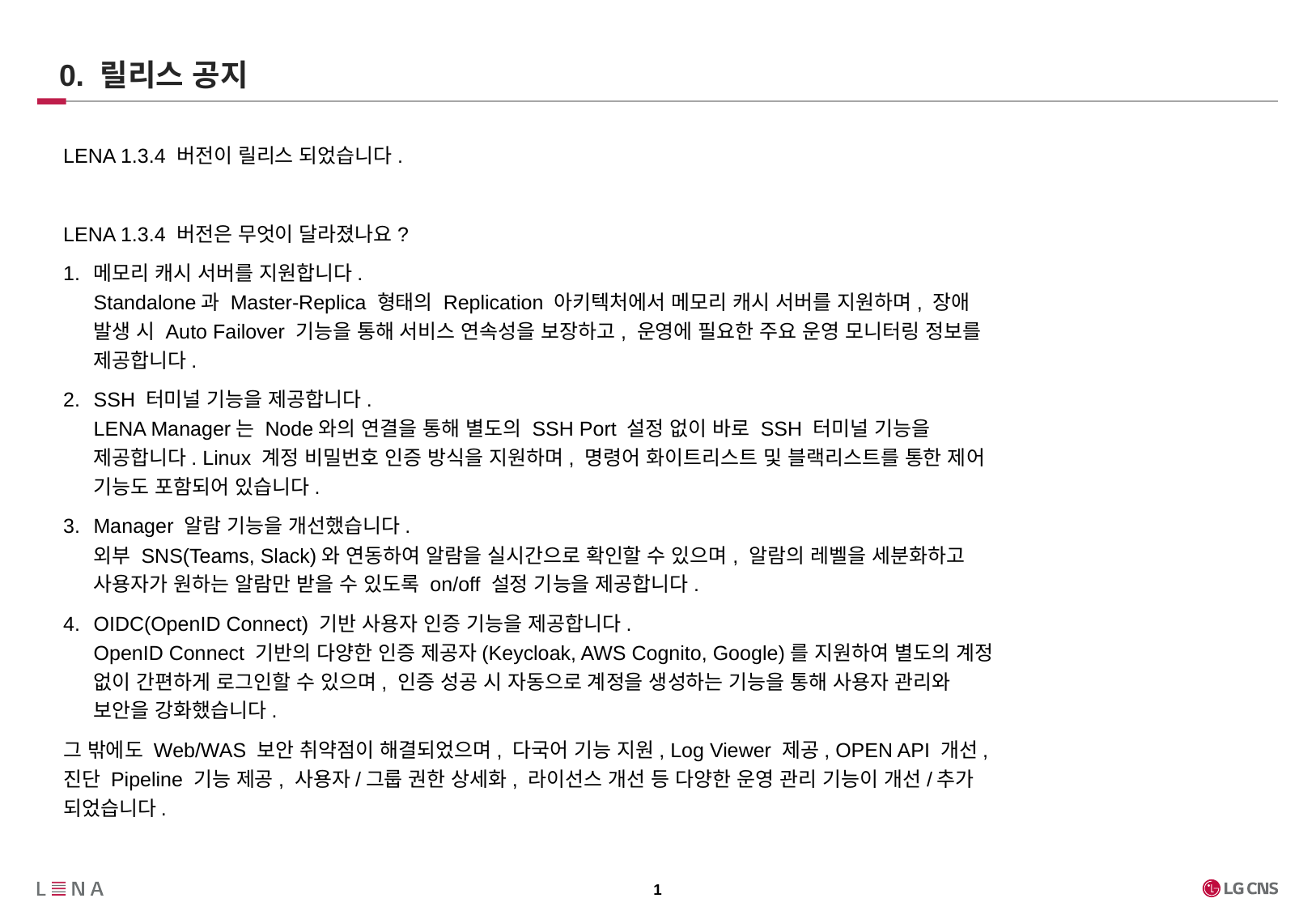

0. 릴리스 공지
LENA 1.3.4 버전이 릴리스 되었습니다.

LENA 1.3.4 버전은 무엇이 달라졌나요?
메모리 캐시 서버를 지원합니다.
Standalone과 Master-Replica 형태의 Replication 아키텍처에서 메모리 캐시 서버를 지원하며, 장애 발생 시 Auto Failover 기능을 통해 서비스 연속성을 보장하고, 운영에 필요한 주요 운영 모니터링 정보를 제공합니다.
SSH 터미널 기능을 제공합니다.
LENA Manager는 Node와의 연결을 통해 별도의 SSH Port 설정 없이 바로 SSH 터미널 기능을 제공합니다. Linux 계정 비밀번호 인증 방식을 지원하며, 명령어 화이트리스트 및 블랙리스트를 통한 제어 기능도 포함되어 있습니다.
Manager 알람 기능을 개선했습니다.
외부 SNS(Teams, Slack)와 연동하여 알람을 실시간으로 확인할 수 있으며, 알람의 레벨을 세분화하고 사용자가 원하는 알람만 받을 수 있도록 on/off 설정 기능을 제공합니다.
OIDC(OpenID Connect) 기반 사용자 인증 기능을 제공합니다.
OpenID Connect 기반의 다양한 인증 제공자(Keycloak, AWS Cognito, Google)를 지원하여 별도의 계정 없이 간편하게 로그인할 수 있으며, 인증 성공 시 자동으로 계정을 생성하는 기능을 통해 사용자 관리와 보안을 강화했습니다.
그 밖에도 Web/WAS 보안 취약점이 해결되었으며, 다국어 기능 지원, Log Viewer 제공, OPEN API 개선, 진단 Pipeline 기능 제공, 사용자/그룹 권한 상세화, 라이선스 개선 등 다양한 운영 관리 기능이 개선/추가 되었습니다.